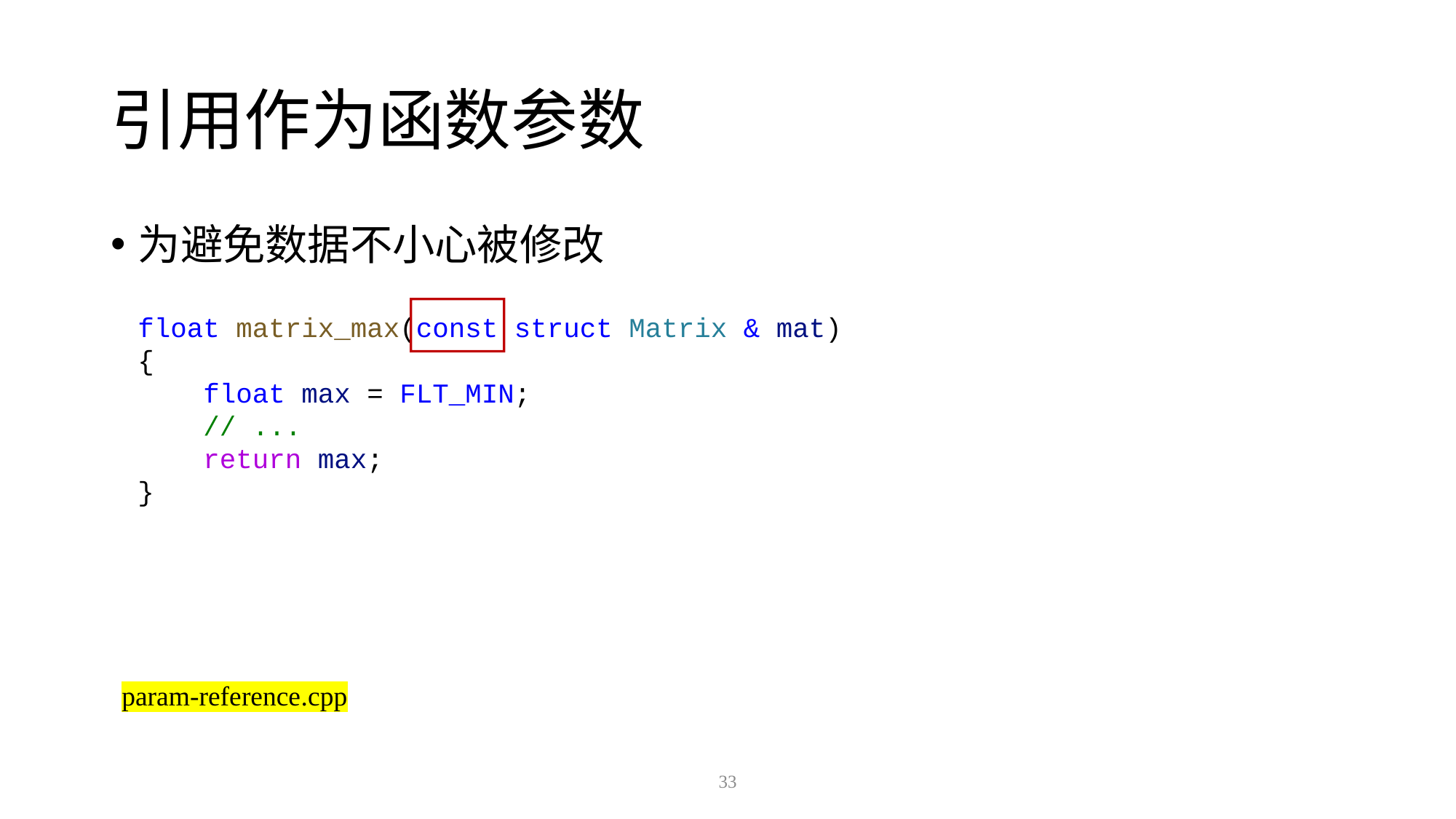

# 引用作为函数参数
为避免数据不小心被修改

float matrix_max(const struct Matrix & mat)
{
    float max = FLT_MIN;
    // ...
    return max;
}
param-reference.cpp
33